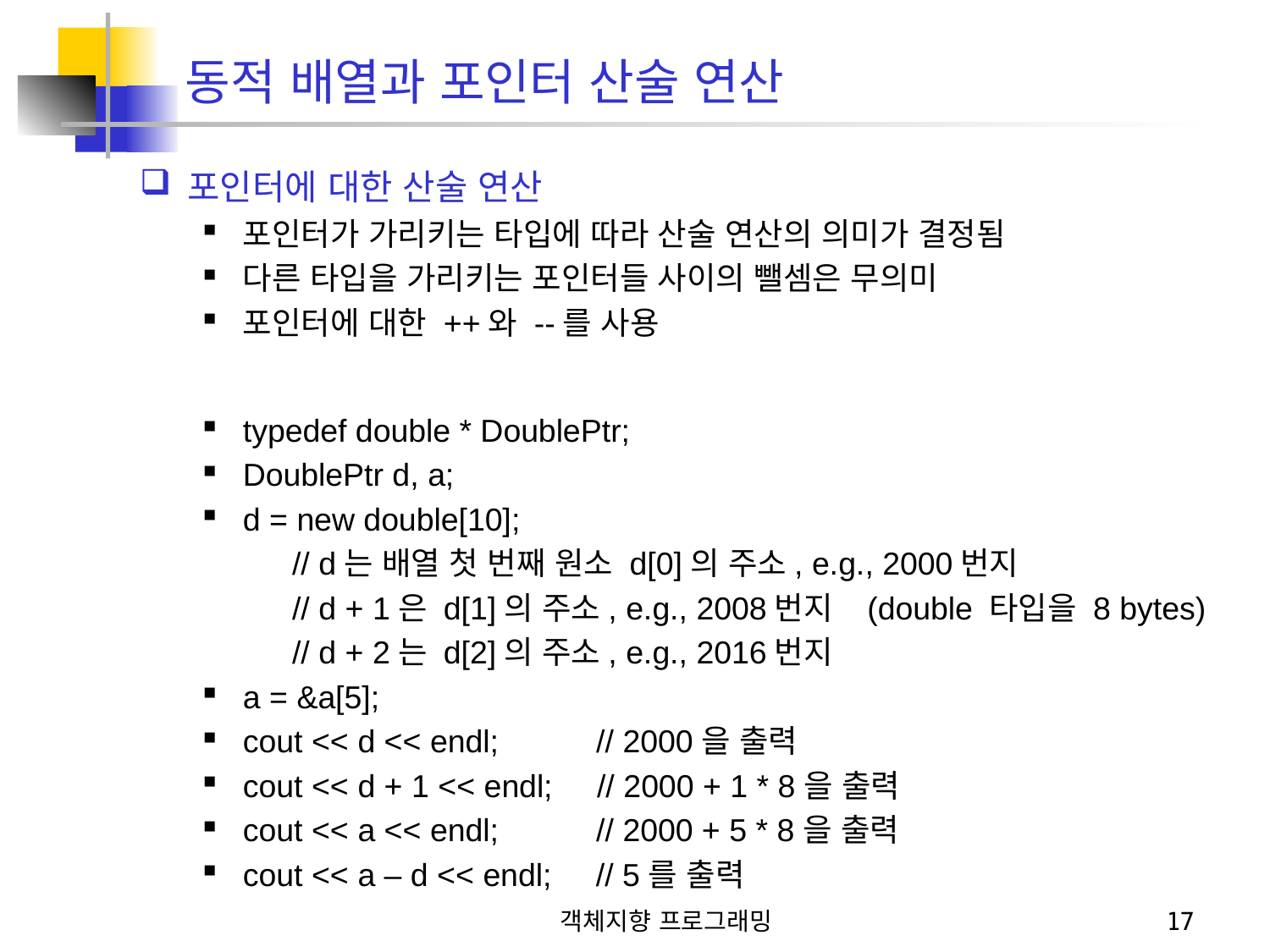

동적 배열과 포인터 산술 연산
포인터에 대한 산술 연산
포인터가 가리키는 타입에 따라 산술 연산의 의미가 결정됨
다른 타입을 가리키는 포인터들 사이의 뺄셈은 무의미
포인터에 대한 ++와 --를 사용

typedef double * DoublePtr;
DoublePtr d, a;
d = new double[10];
          // d는 배열 첫 번째 원소 d[0]의 주소, e.g., 2000번지
          // d + 1은 d[1]의 주소, e.g., 2008번지   (double 타입을 8 bytes)
          // d + 2는 d[2]의 주소, e.g., 2016번지
a = &a[5];
cout << d << endl;           // 2000을 출력
cout << d + 1 << endl;     // 2000 + 1 * 8을 출력
cout << a << endl;           // 2000 + 5 * 8을 출력
cout << a – d << endl;     // 5를 출력
객체지향 프로그래밍
17